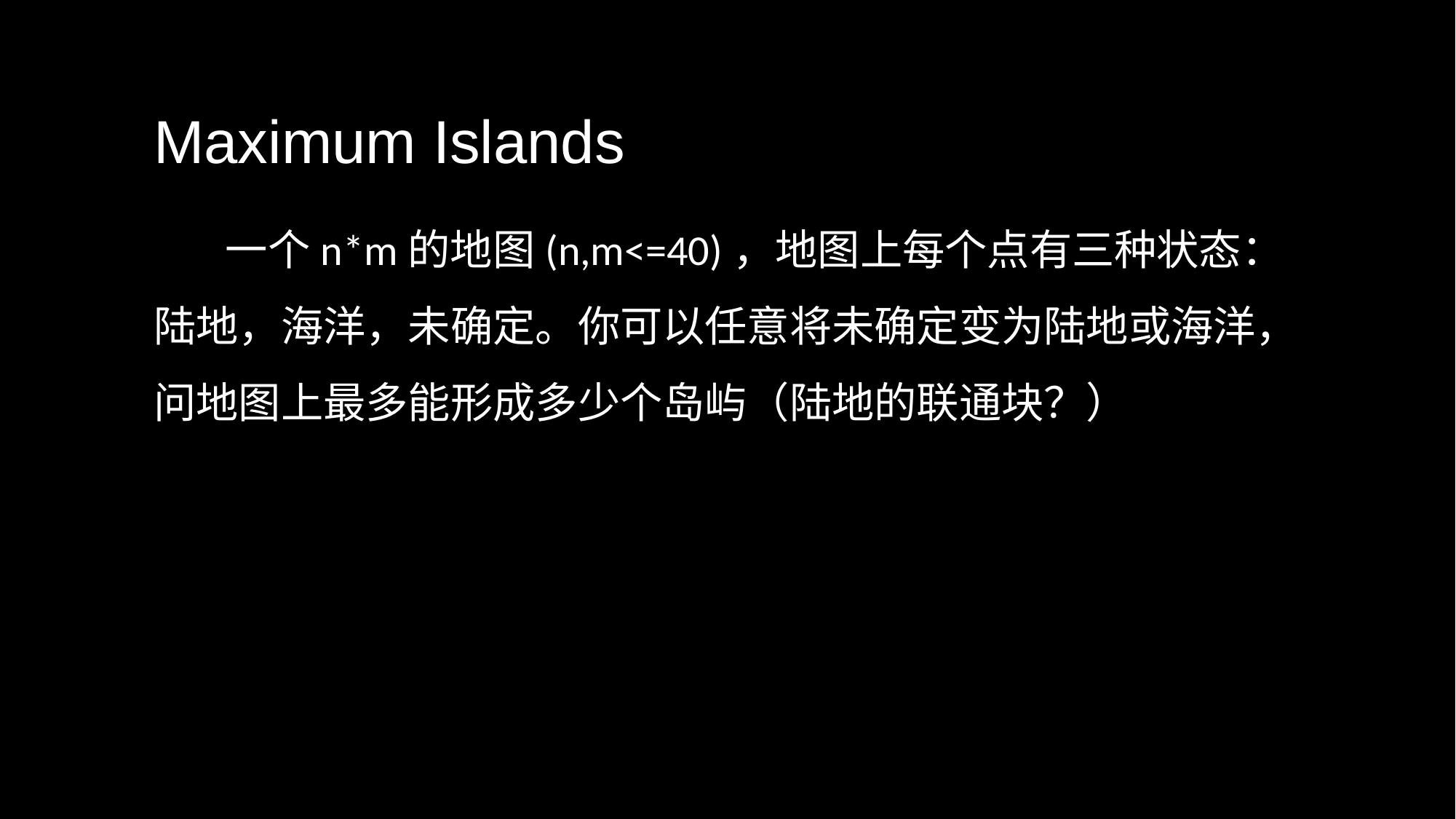

Maximum Islands
一个n*m的地图(n,m<=40)，地图上每个点有三种状态：陆地，海洋，未确定。你可以任意将未确定变为陆地或海洋，问地图上最多能形成多少个岛屿（陆地的联通块？）